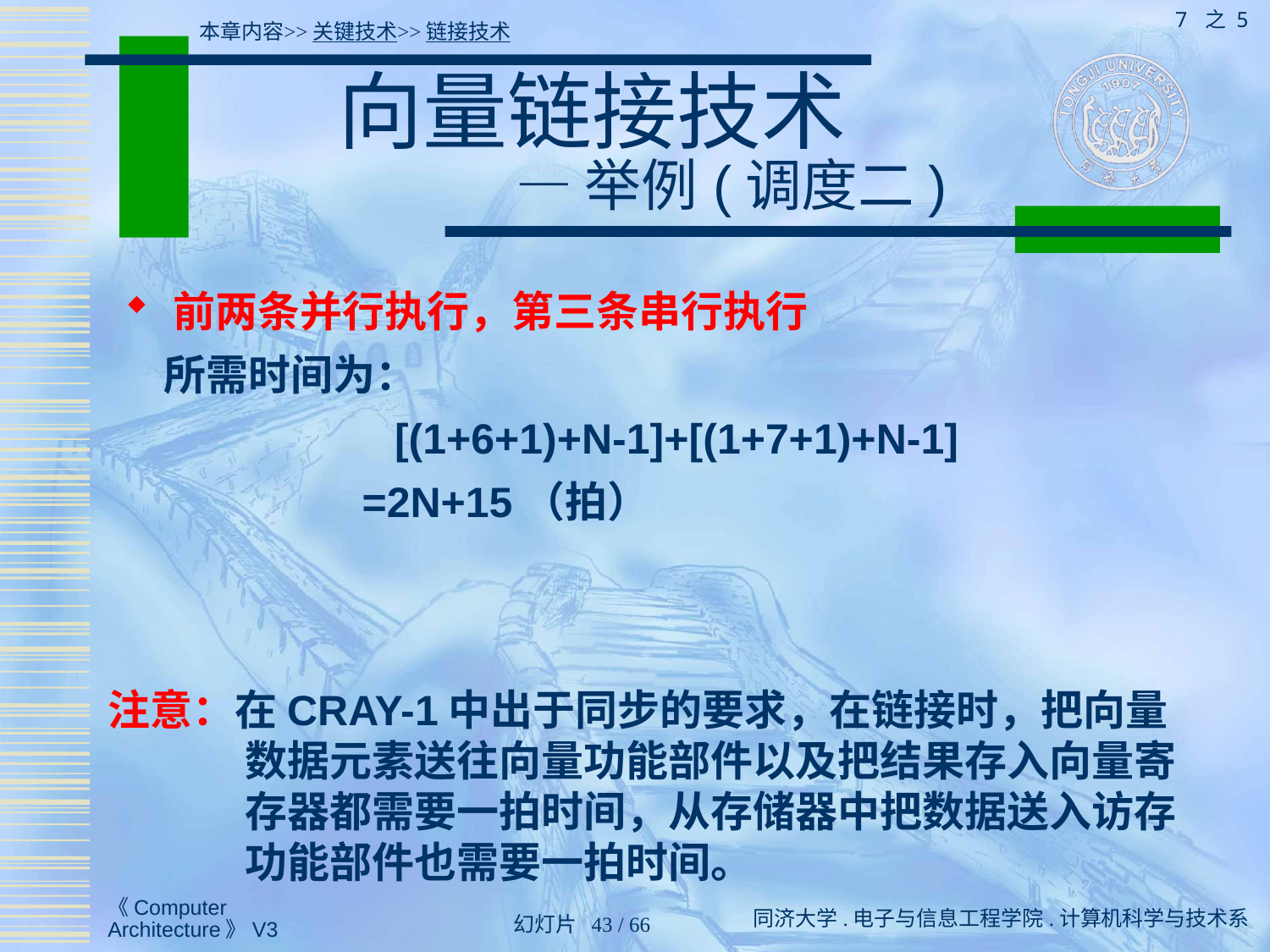

7 之 5
本章内容>>关键技术>>链接技术
# 向量链接技术 — 举例(调度二)
前两条并行执行，第三条串行执行
   所需时间为：
  [(1+6+1)+N-1]+[(1+7+1)+N-1]
                    =2N+15（拍）
注意：在CRAY-1中出于同步的要求，在链接时，把向量数据元素送往向量功能部件以及把结果存入向量寄存器都需要一拍时间，从存储器中把数据送入访存功能部件也需要一拍时间。